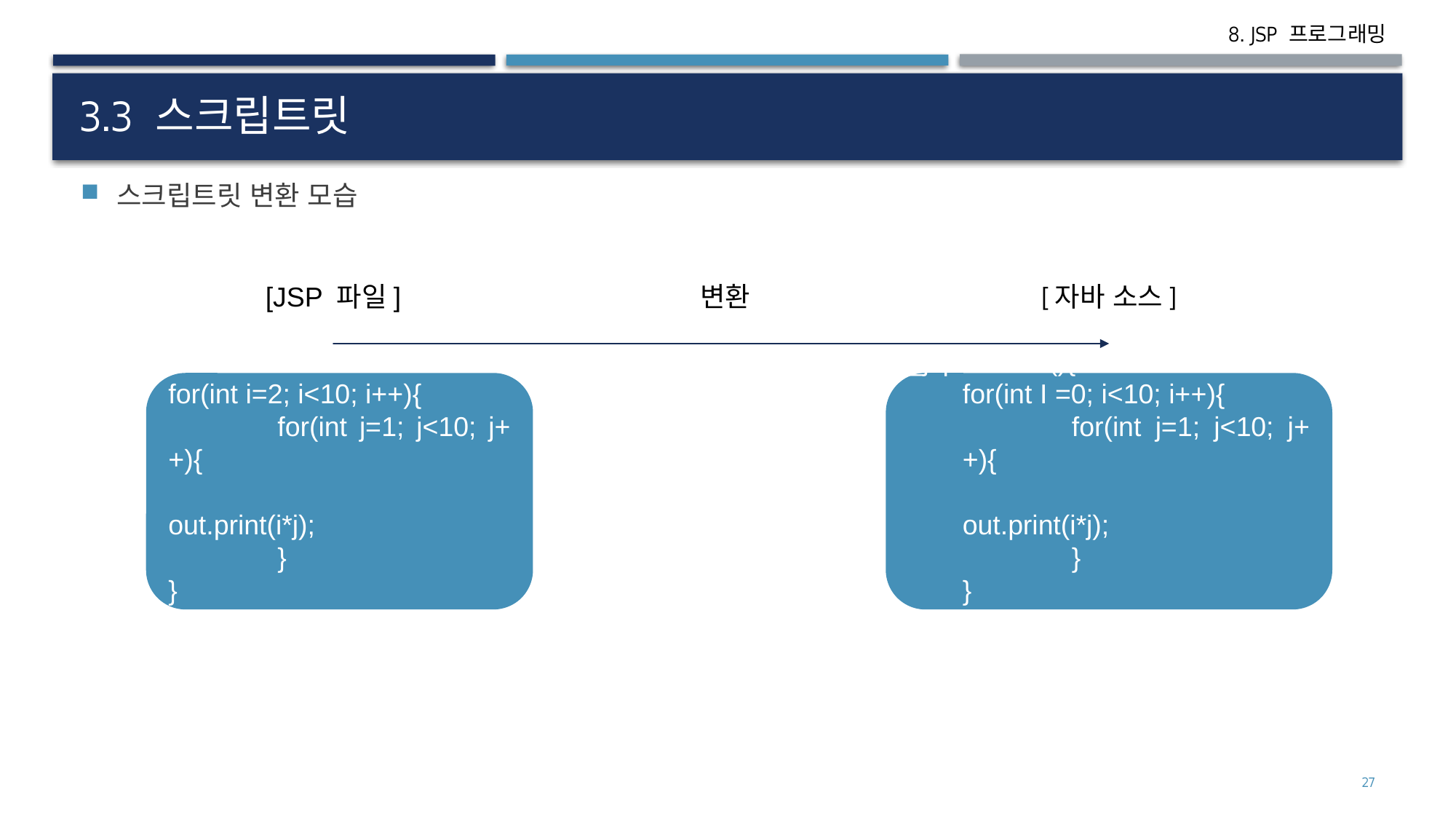

# 3.3 스크립트릿
스크립트릿 변환 모습
[JSP 파일]
변환
[자바 소스]
<%
for(int i=2; i<10; i++){
	for(int j=1; j<10; j++){
		out.print(i*j);
	}
}
%>
_jspService(){
for(int I =0; i<10; i++){
	for(int j=1; j<10; j++){
		out.print(i*j);
	}
}
}
27